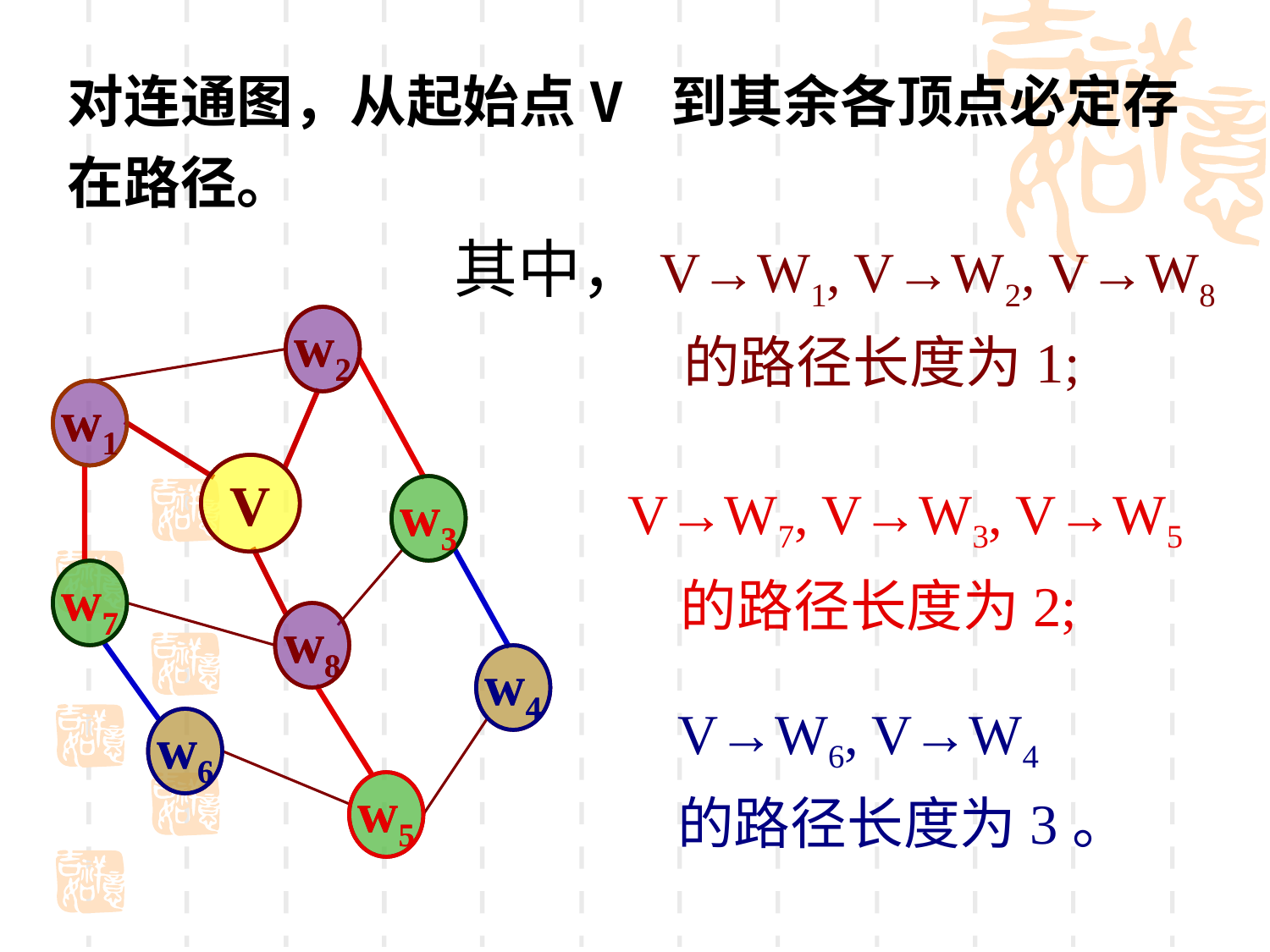

对连通图，从起始点V 到其余各顶点必定存在路径。
其中，V→W1, V→W2, V→W8
                 的路径长度为1;
w2

w1

V

w3

w7

w8

w4

w6

w5
w2

w1

V
V→W7, V→W3, V→W5
    的路径长度为2;

w3

w7
w8

w4
V→W6, V→W4
的路径长度为3。

w6
w5